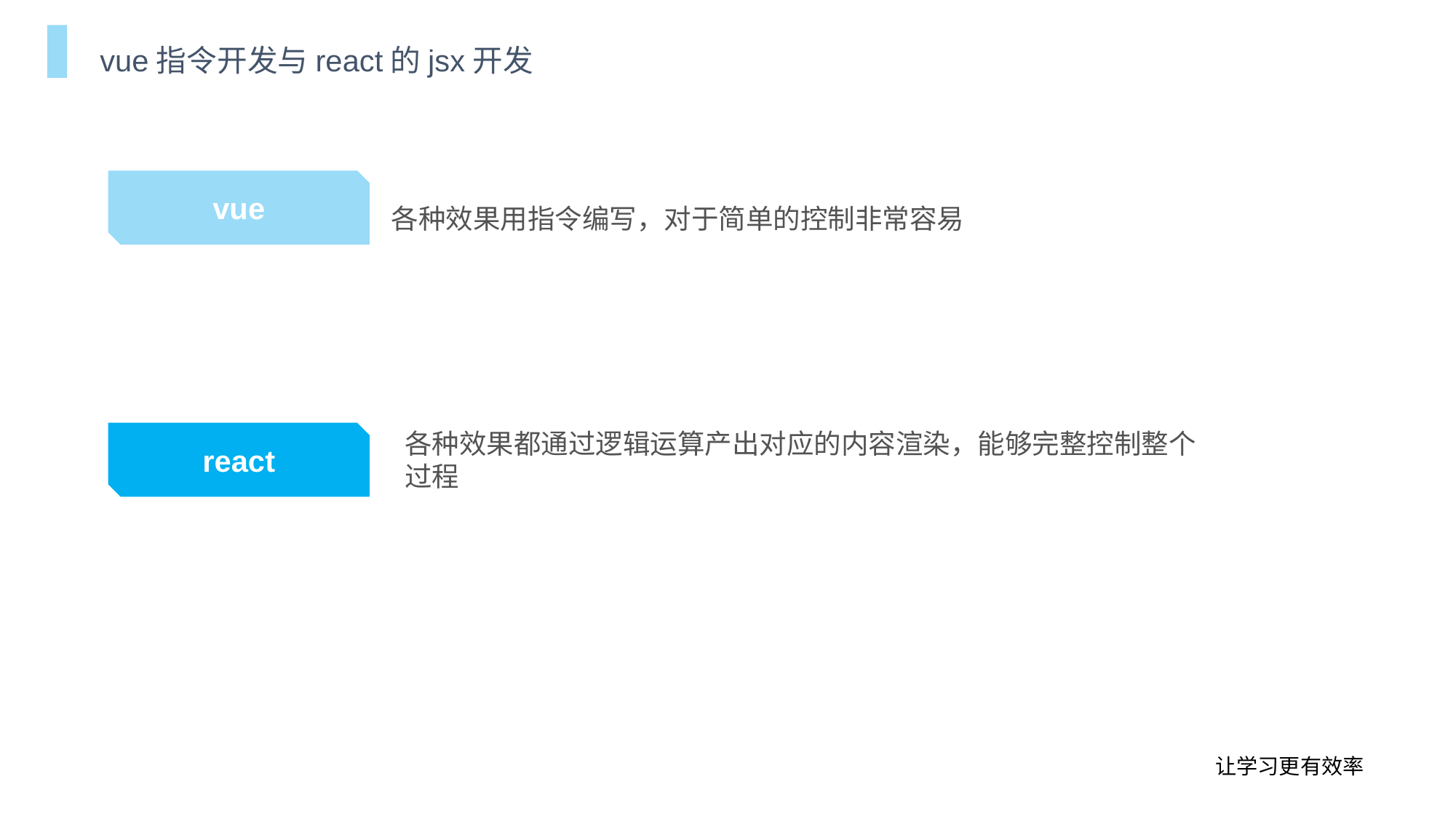

vue指令开发与react的jsx开发

vue
各种效果用指令编写，对于简单的控制非常容易
各种效果都通过逻辑运算产出对应的内容渲染，能够完整控制整个过程
react